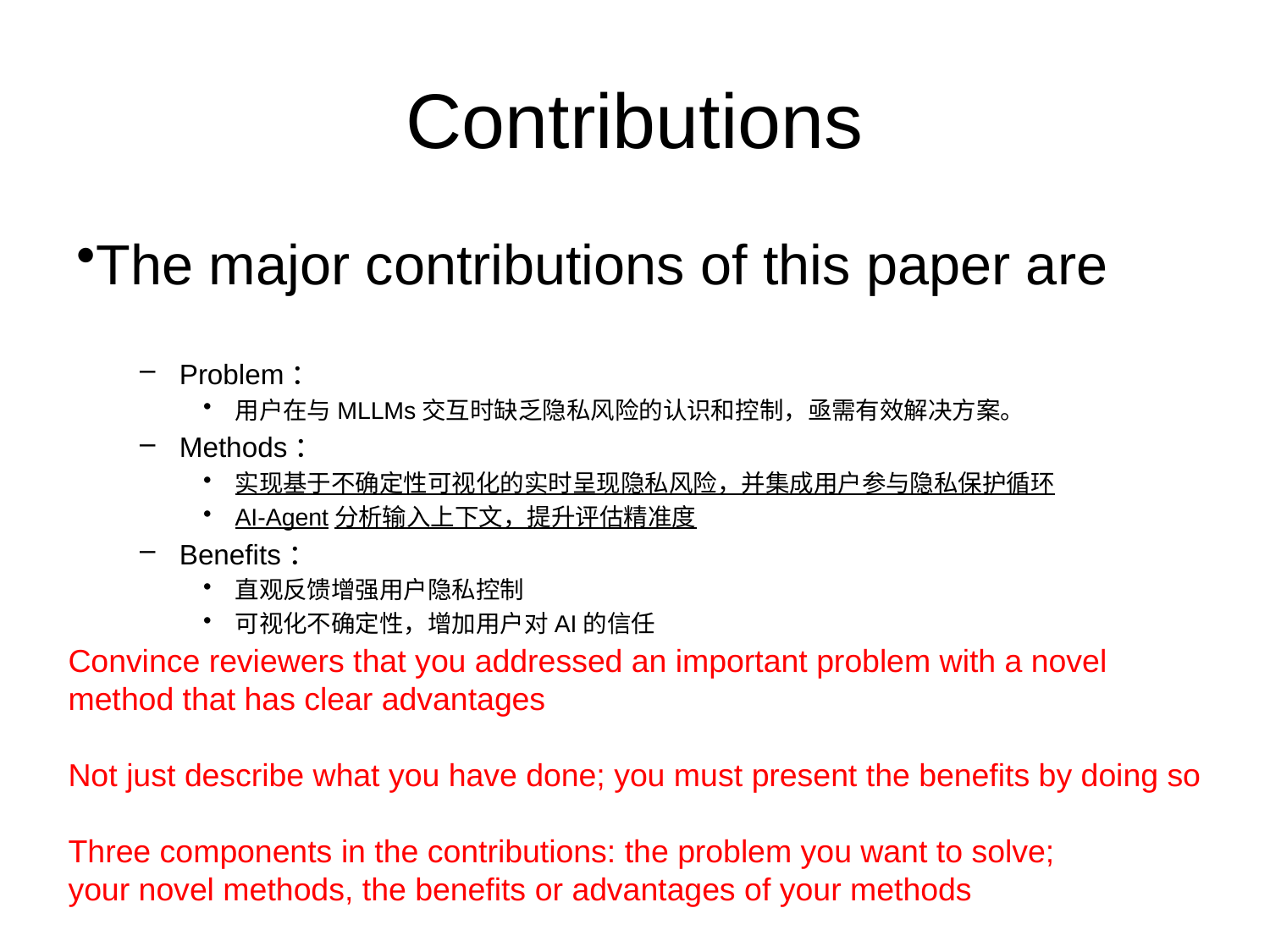

# Contributions
The major contributions of this paper are

Problem：
用户在与MLLMs交互时缺乏隐私风险的认识和控制，亟需有效解决方案。
Methods：
实现基于不确定性可视化的实时呈现隐私风险，并集成用户参与隐私保护循环
AI-Agent分析输入上下文，提升评估精准度
Benefits：
直观反馈增强用户隐私控制
可视化不确定性，增加用户对AI的信任

Convince reviewers that you addressed an important problem with a novel
method that has clear advantages

Not just describe what you have done; you must present the benefits by doing so

Three components in the contributions: the problem you want to solve;
your novel methods, the benefits or advantages of your methods